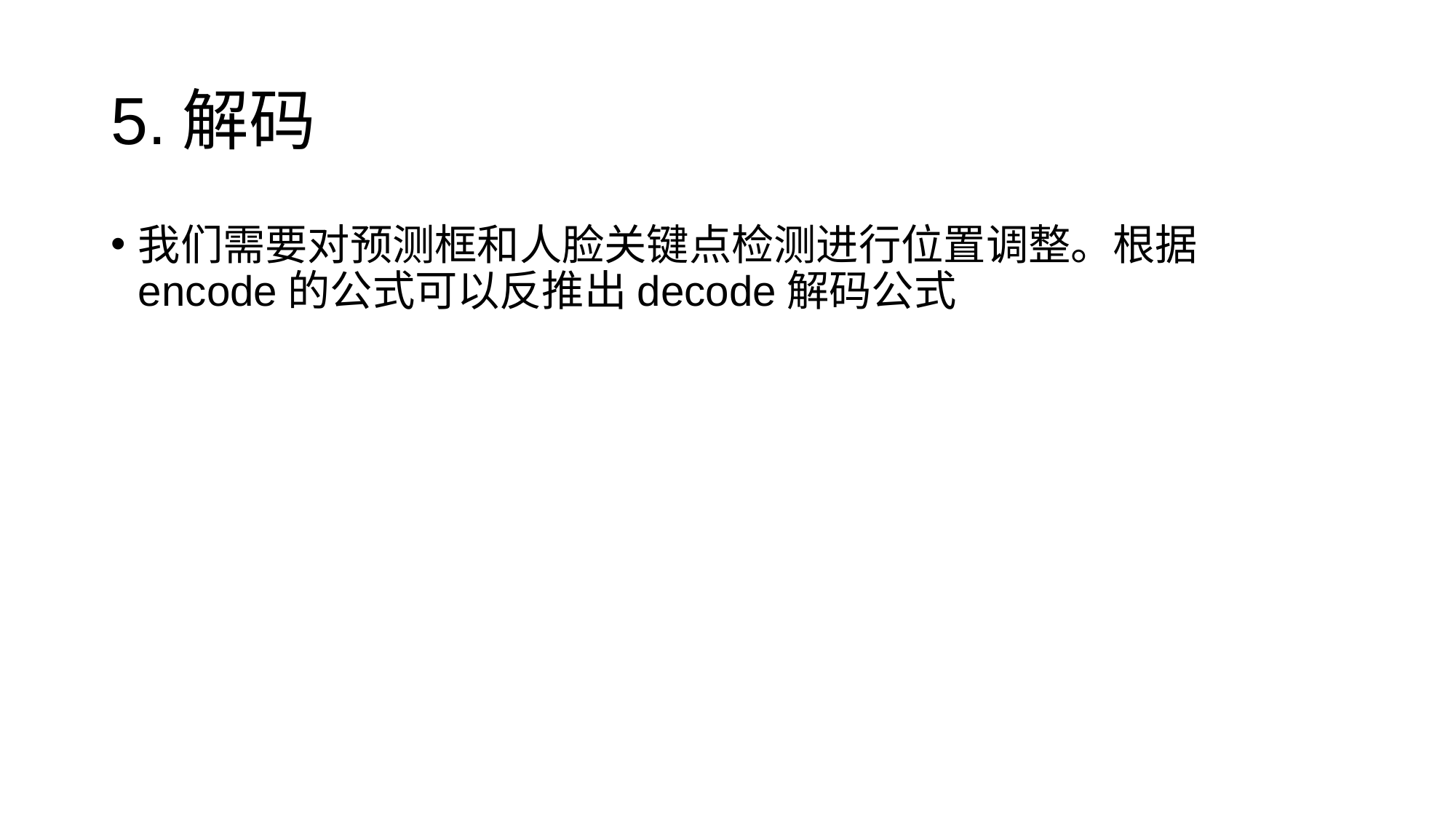

# 5.解码
我们需要对预测框和人脸关键点检测进行位置调整。根据encode的公式可以反推出decode解码公式